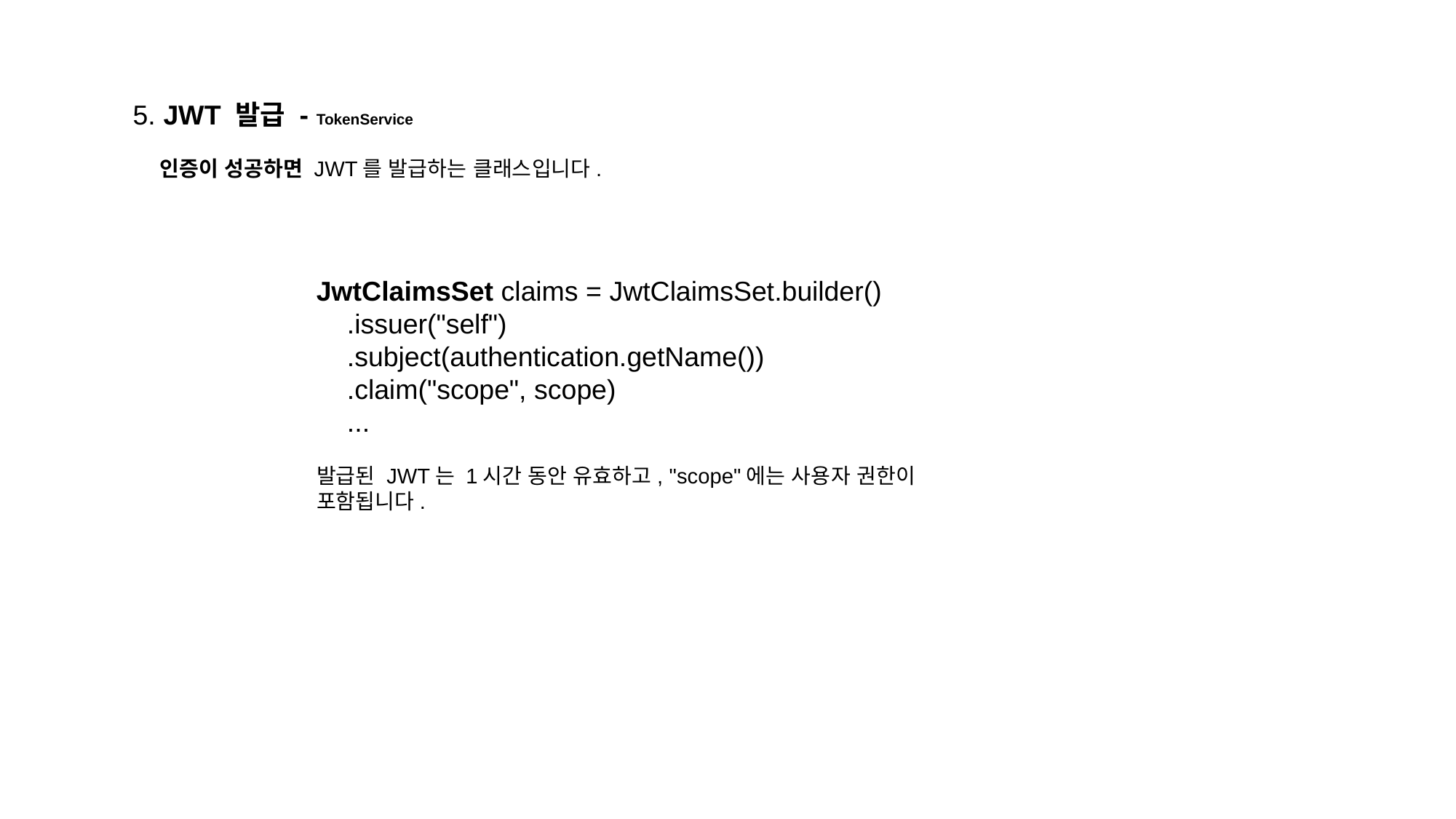

5. JWT 발급 - TokenService
인증이 성공하면 JWT를 발급하는 클래스입니다.
JwtClaimsSet claims = JwtClaimsSet.builder()
    .issuer("self")
    .subject(authentication.getName())
    .claim("scope", scope)
    ...
발급된 JWT는 1시간 동안 유효하고, "scope"에는 사용자 권한이 포함됩니다.